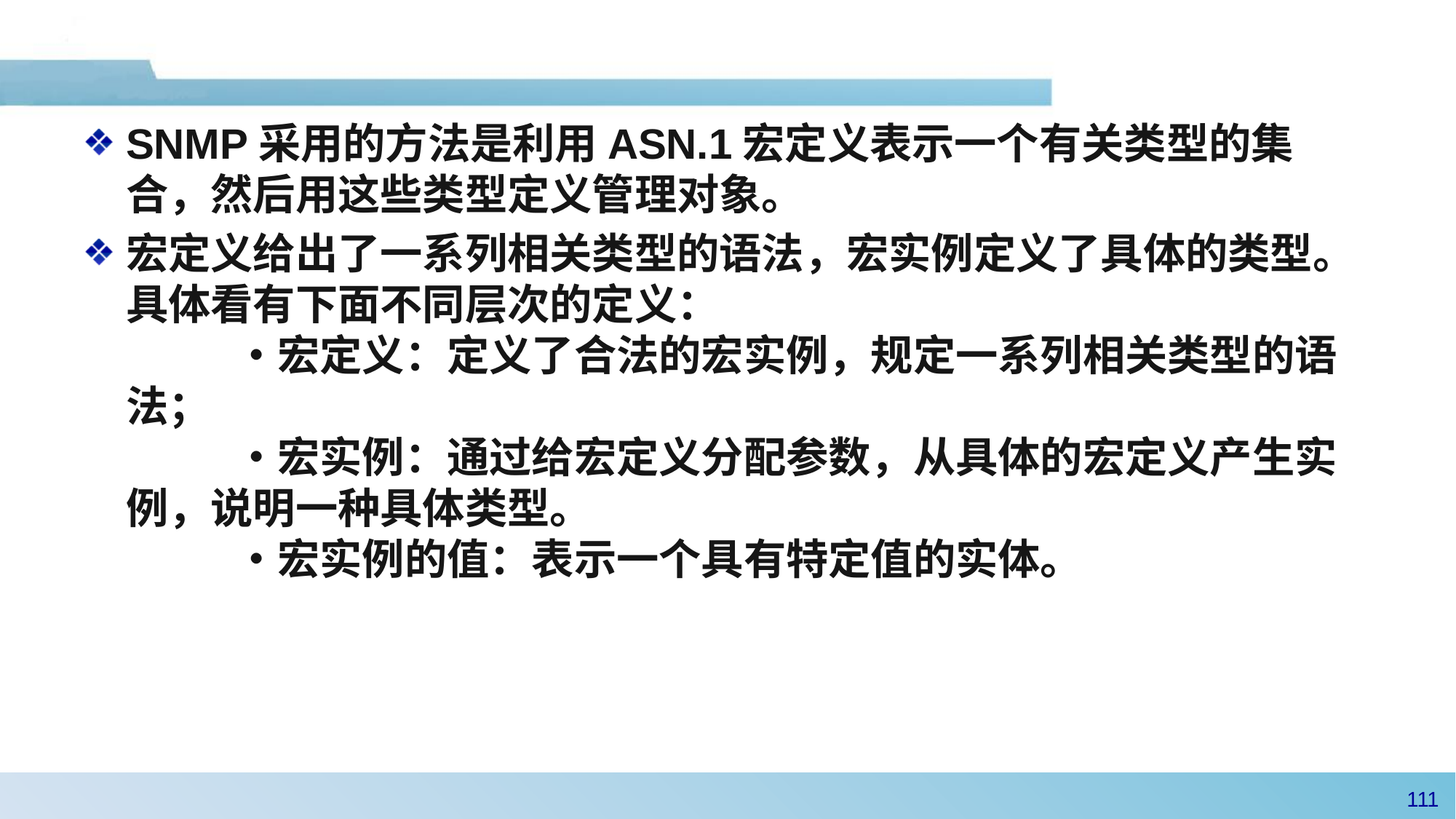

SNMP采用的方法是利用ASN.1宏定义表示一个有关类型的集合，然后用这些类型定义管理对象。
宏定义给出了一系列相关类型的语法，宏实例定义了具体的类型。具体看有下面不同层次的定义：
	•宏定义：定义了合法的宏实例，规定一系列相关类型的语法；
	•宏实例：通过给宏定义分配参数，从具体的宏定义产生实例，说明一种具体类型。
	•宏实例的值：表示一个具有特定值的实体。
111